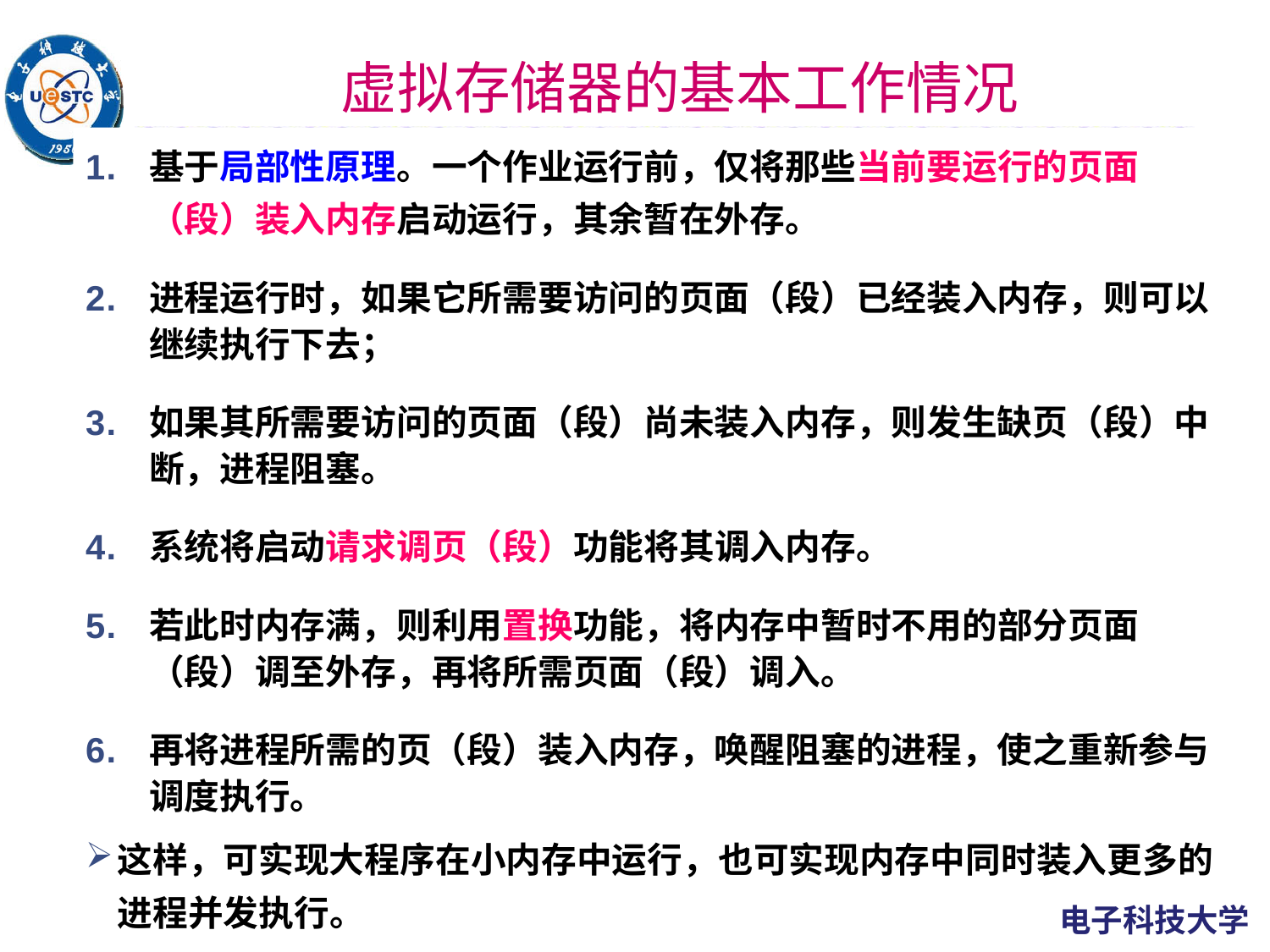

虚拟存储器的基本工作情况
基于局部性原理。一个作业运行前，仅将那些当前要运行的页面（段）装入内存启动运行，其余暂在外存。
进程运行时，如果它所需要访问的页面（段）已经装入内存，则可以继续执行下去；
如果其所需要访问的页面（段）尚未装入内存，则发生缺页（段）中断，进程阻塞。
系统将启动请求调页（段）功能将其调入内存。
若此时内存满，则利用置换功能，将内存中暂时不用的部分页面（段）调至外存，再将所需页面（段）调入。
再将进程所需的页（段）装入内存，唤醒阻塞的进程，使之重新参与调度执行。
这样，可实现大程序在小内存中运行，也可实现内存中同时装入更多的进程并发执行。